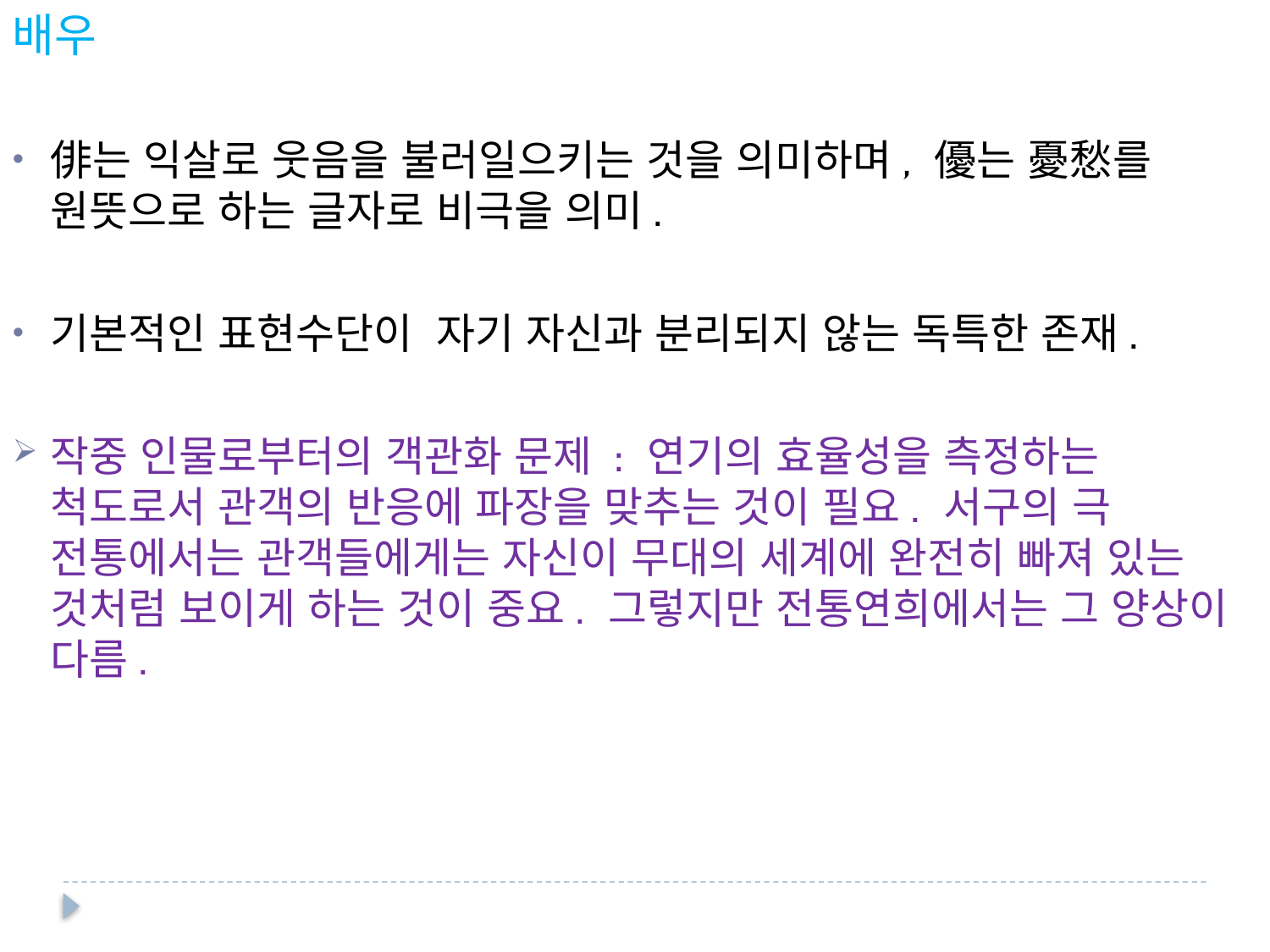

배우

俳는 익살로 웃음을 불러일으키는 것을 의미하며, 優는 憂愁를 원뜻으로 하는 글자로 비극을 의미.

기본적인 표현수단이  자기 자신과 분리되지 않는 독특한 존재.

작중 인물로부터의 객관화 문제 : 연기의 효율성을 측정하는 척도로서 관객의 반응에 파장을 맞추는 것이 필요. 서구의 극 전통에서는 관객들에게는 자신이 무대의 세계에 완전히 빠져 있는 것처럼 보이게 하는 것이 중요. 그렇지만 전통연희에서는 그 양상이 다름.